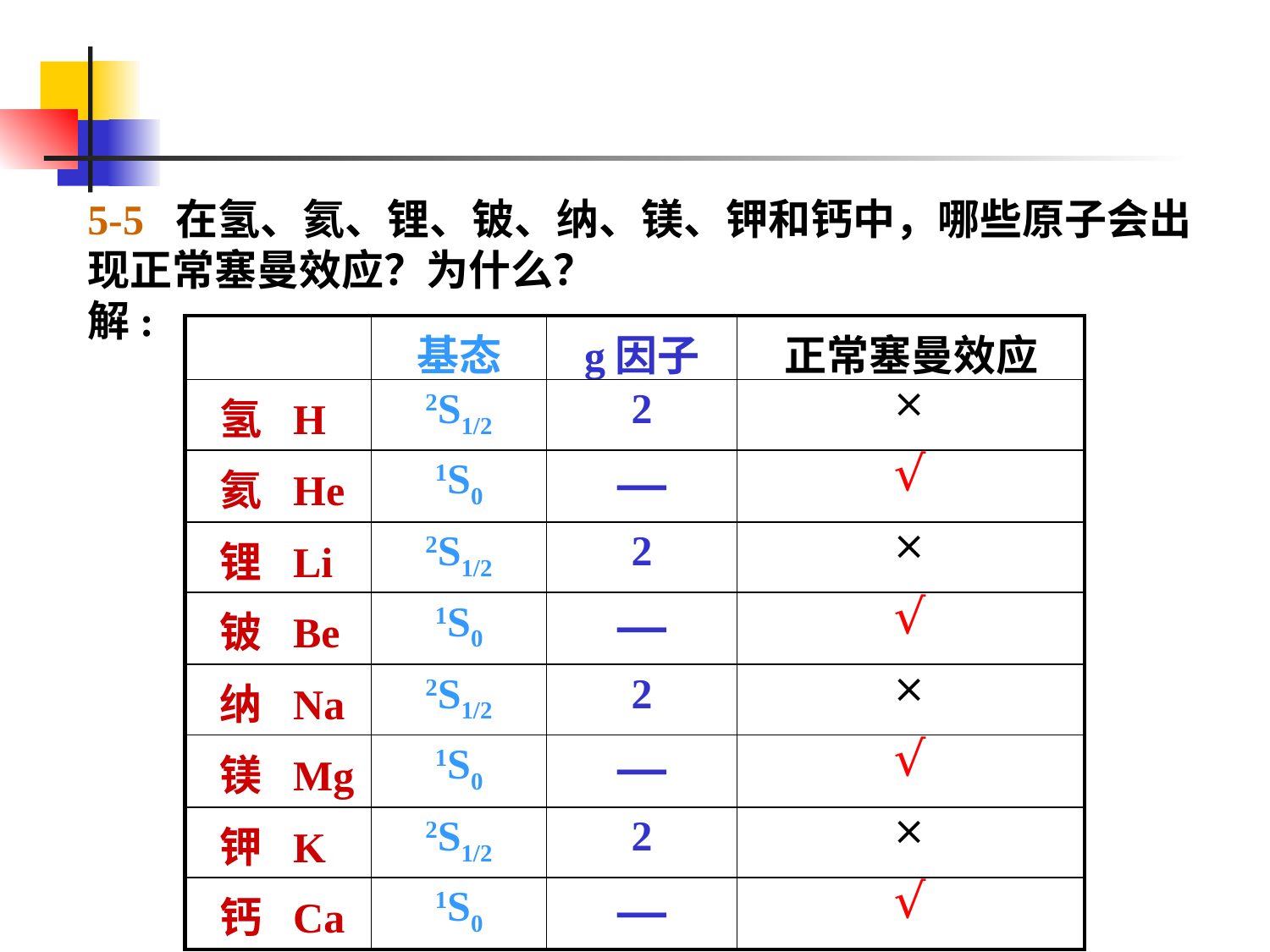

5-5  在氢、氦、锂、铍、纳、镁、钾和钙中，哪些原子会出现正常塞曼效应？为什么？
解:
|  | 基态 | g因子 | 正常塞曼效应 |
| --- | --- | --- | --- |
| 氢 H | 2S1/2 | 2 | × |
| 氦 He | 1S0 | — | √ |
| 锂 Li | 2S1/2 | 2 | × |
| 铍 Be | 1S0 | — | √ |
| 纳 Na | 2S1/2 | 2 | × |
| 镁 Mg | 1S0 | — | √ |
| 钾 K | 2S1/2 | 2 | × |
| 钙 Ca | 1S0 | — | √ |